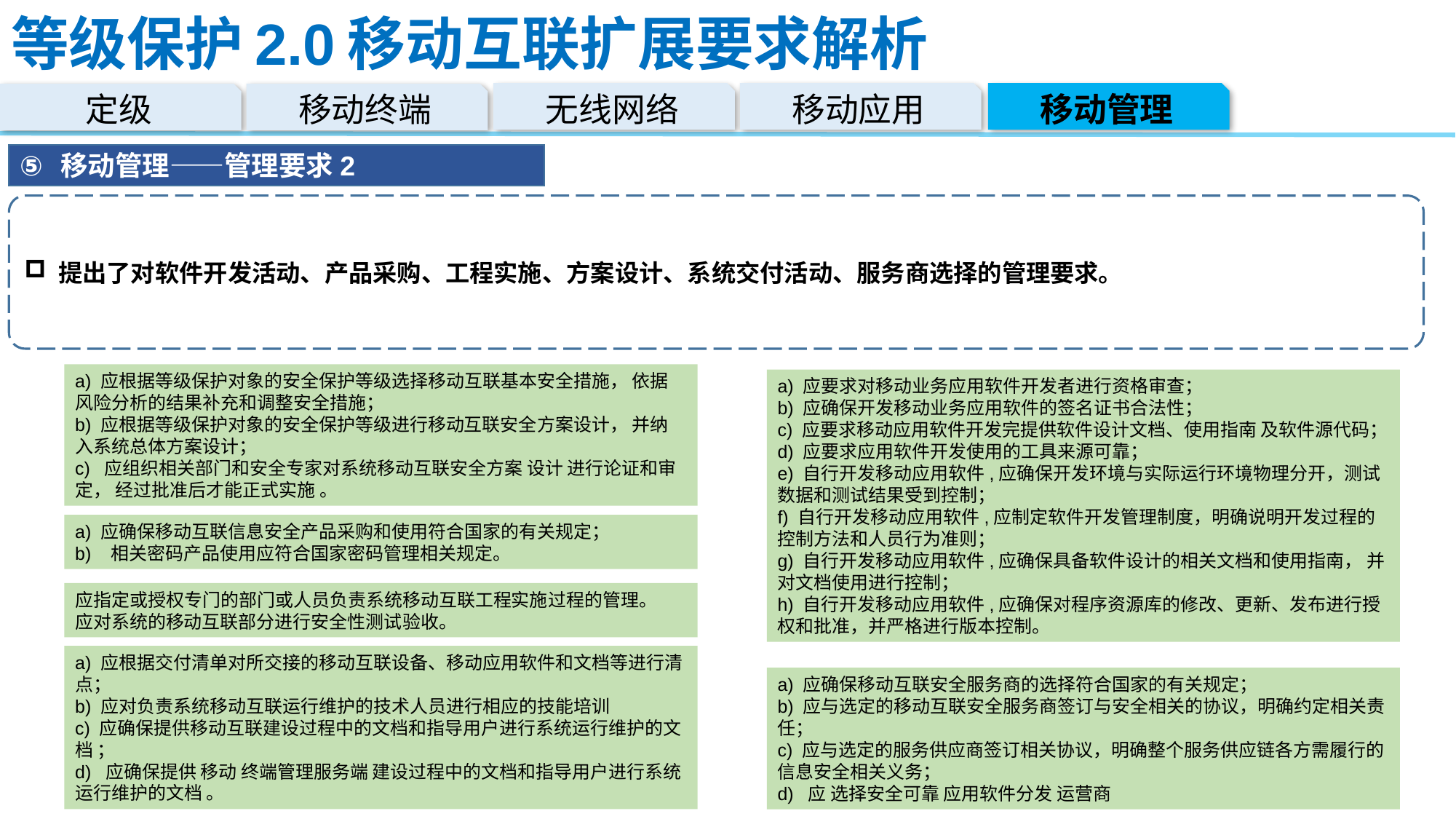

# 等级保护2.0移动互联扩展要求解析
无线网络
移动应用
移动管理
定级
移动终端
移动管理——管理要求2
提出了对软件开发活动、产品采购、工程实施、方案设计、系统交付活动、服务商选择的管理要求。
a) 应根据等级保护对象的安全保护等级选择移动互联基本安全措施， 依据风险分析的结果补充和调整安全措施；
b) 应根据等级保护对象的安全保护等级进行移动互联安全方案设计， 并纳入系统总体方案设计；
c)  应组织相关部门和安全专家对系统移动互联安全方案 设计 进行论证和审定， 经过批准后才能正式实施 。
a) 应要求对移动业务应用软件开发者进行资格审查；
b) 应确保开发移动业务应用软件的签名证书合法性；
c) 应要求移动应用软件开发完提供软件设计文档、使用指南 及软件源代码；
d) 应要求应用软件开发使用的工具来源可靠；
e) 自行开发移动应用软件,应确保开发环境与实际运行环境物理分开，测试数据和测试结果受到控制；
f) 自行开发移动应用软件,应制定软件开发管理制度，明确说明开发过程的控制方法和人员行为准则；
g) 自行开发移动应用软件,应确保具备软件设计的相关文档和使用指南， 并对文档使用进行控制；
h) 自行开发移动应用软件,应确保对程序资源库的修改、更新、发布进行授权和批准，并严格进行版本控制。
a) 应确保移动互联信息安全产品采购和使用符合国家的有关规定；
b)   相关密码产品使用应符合国家密码管理相关规定。
应指定或授权专门的部门或人员负责系统移动互联工程实施过程的管理。
应对系统的移动互联部分进行安全性测试验收。
a) 应根据交付清单对所交接的移动互联设备、移动应用软件和文档等进行清点；
b) 应对负责系统移动互联运行维护的技术人员进行相应的技能培训
c) 应确保提供移动互联建设过程中的文档和指导用户进行系统运行维护的文档 ；
d)  应确保提供 移动 终端管理服务端 建设过程中的文档和指导用户进行系统运行维护的文档 。
a) 应确保移动互联安全服务商的选择符合国家的有关规定；
b) 应与选定的移动互联安全服务商签订与安全相关的协议，明确约定相关责任；
c) 应与选定的服务供应商签订相关协议，明确整个服务供应链各方需履行的信息安全相关义务；
d)  应 选择安全可靠 应用软件分发 运营商